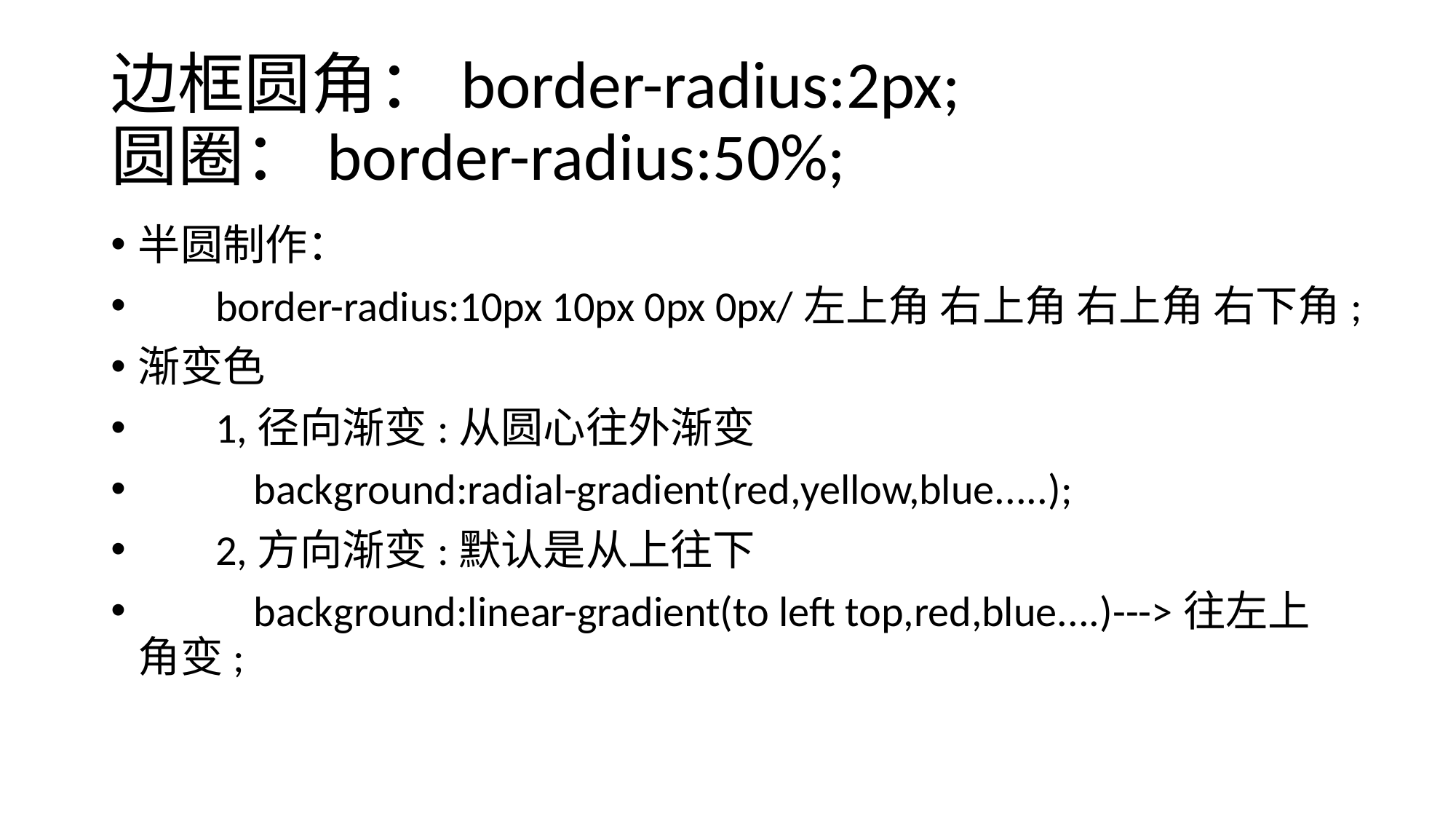

# 边框圆角：border-radius:2px; 圆圈：border-radius:50%;
半圆制作：
        border-radius:10px 10px 0px 0px/左上角 右上角 右上角 右下角;
渐变色
        1,径向渐变:从圆心往外渐变
            background:radial-gradient(red,yellow,blue.....);
        2,方向渐变:默认是从上往下
            background:linear-gradient(to left top,red,blue....)--->往左上角变;